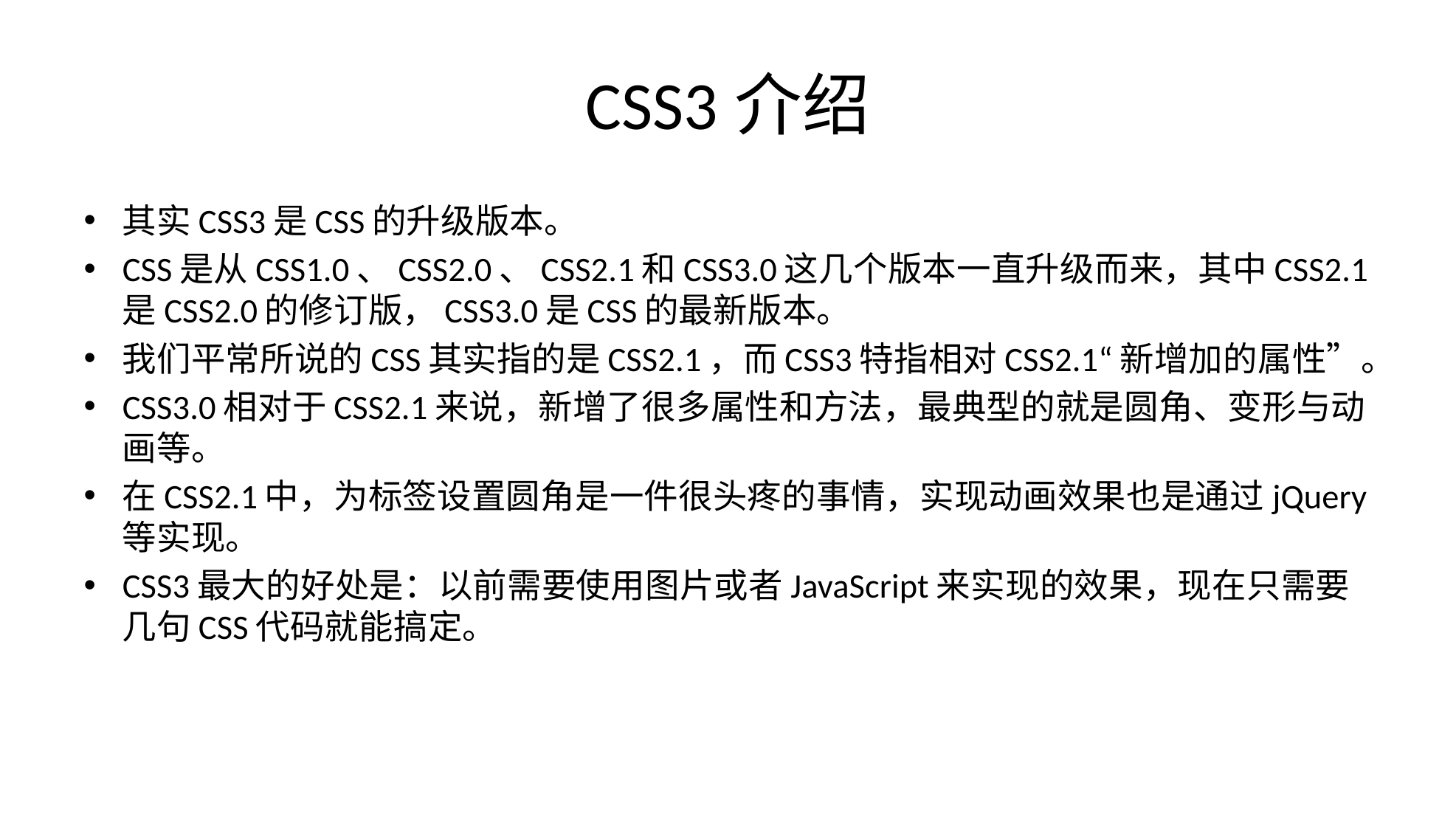

# CSS3介绍
其实CSS3是CSS的升级版本。
CSS是从CSS1.0、CSS2.0、CSS2.1和CSS3.0这几个版本一直升级而来，其中CSS2.1是CSS2.0的修订版，CSS3.0是CSS的最新版本。
我们平常所说的CSS其实指的是CSS2.1，而CSS3特指相对CSS2.1“新增加的属性”。
CSS3.0相对于CSS2.1来说，新增了很多属性和方法，最典型的就是圆角、变形与动画等。
在CSS2.1中，为标签设置圆角是一件很头疼的事情，实现动画效果也是通过jQuery等实现。
CSS3最大的好处是：以前需要使用图片或者JavaScript来实现的效果，现在只需要几句CSS代码就能搞定。